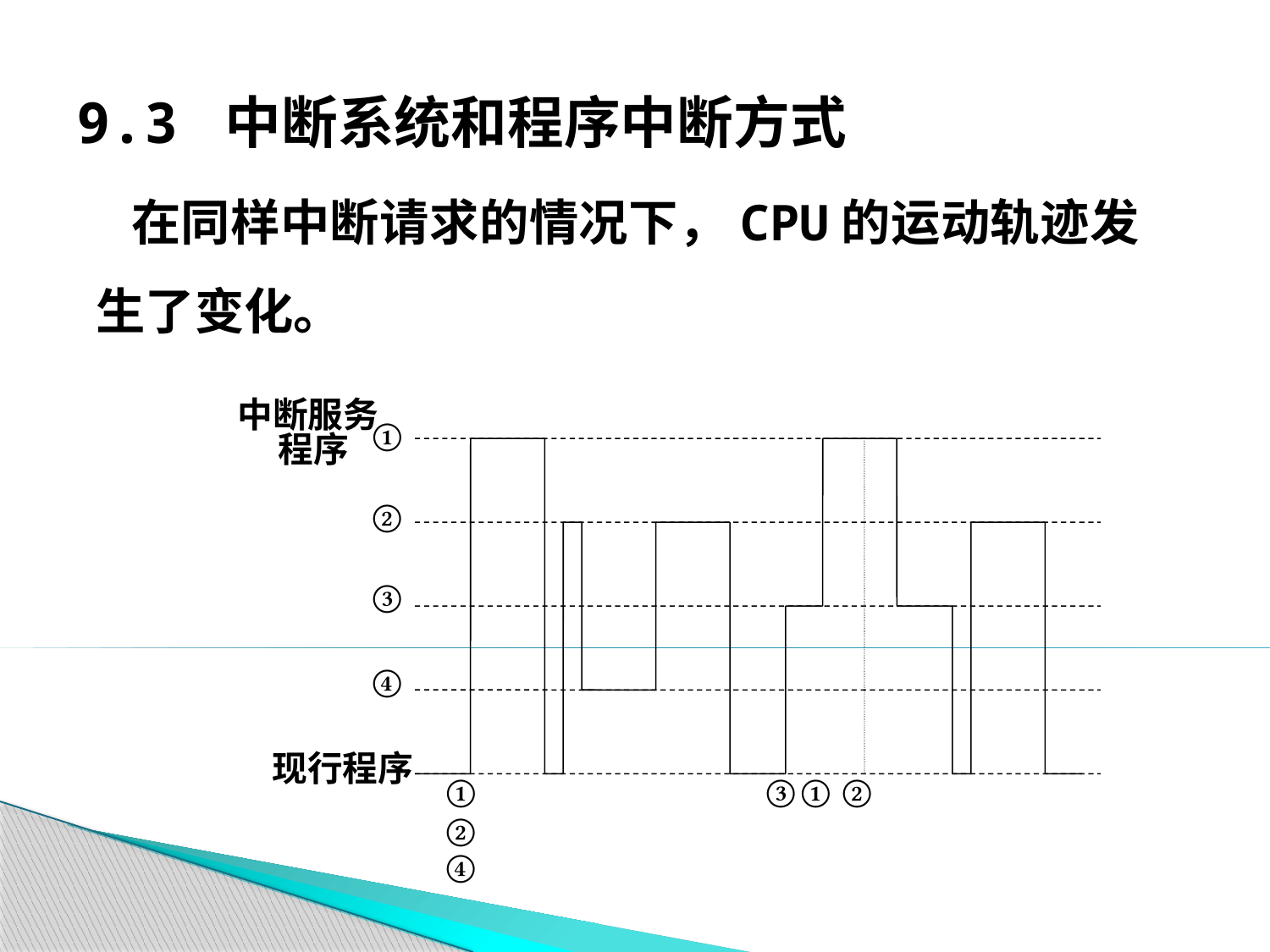

# 9.3 中断系统和程序中断方式
     在同样中断请求的情况下，CPU的运动轨迹发生了变化。
中断服务
    程序
①

②

③

④

现行程序
①
③
①
②

②
④